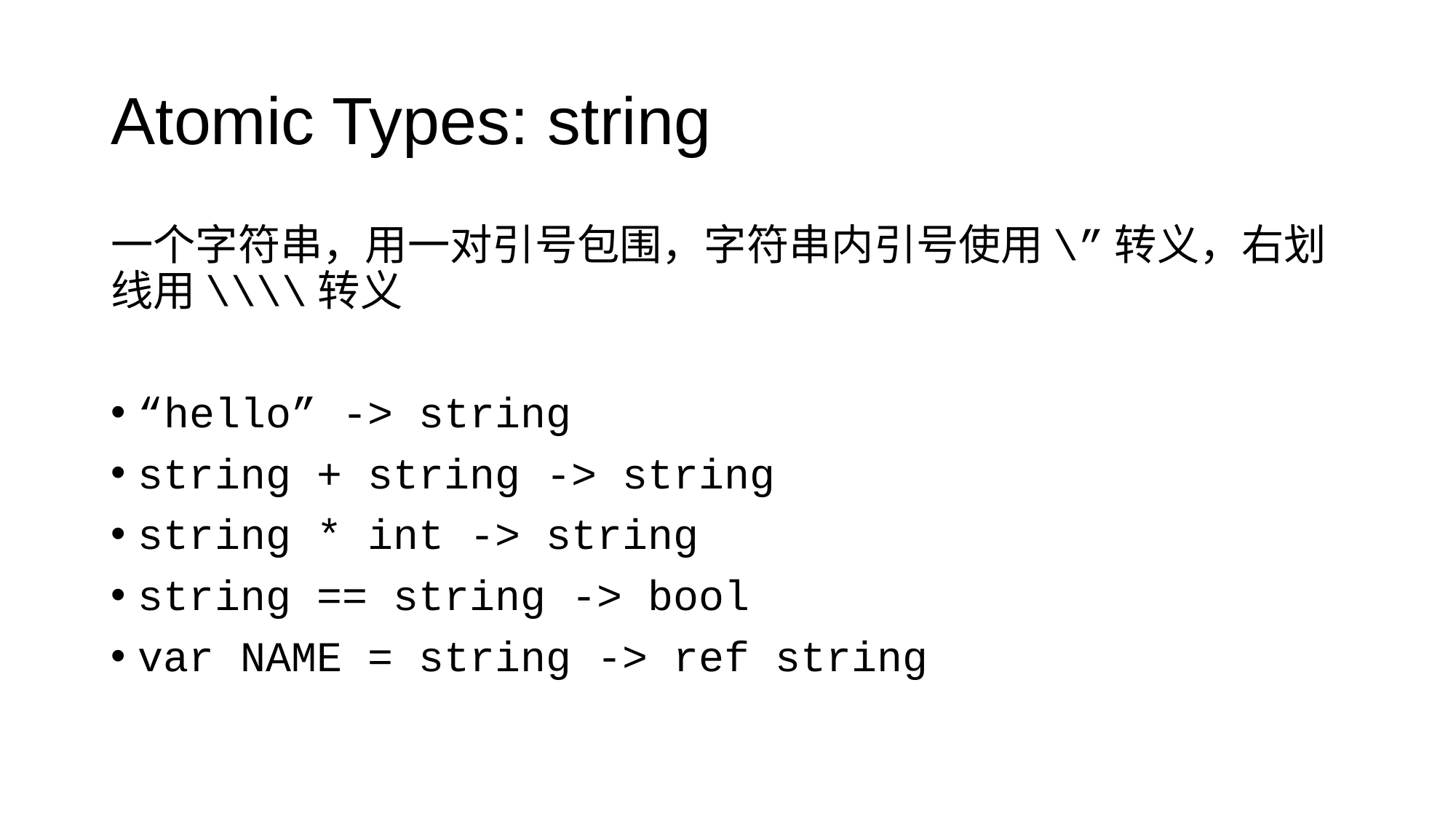

# Atomic Types: string
一个字符串，用一对引号包围，字符串内引号使用\”转义，右划线用\\\\转义

“hello” -> string
string + string -> string
string * int -> string
string == string -> bool
var NAME = string -> ref string